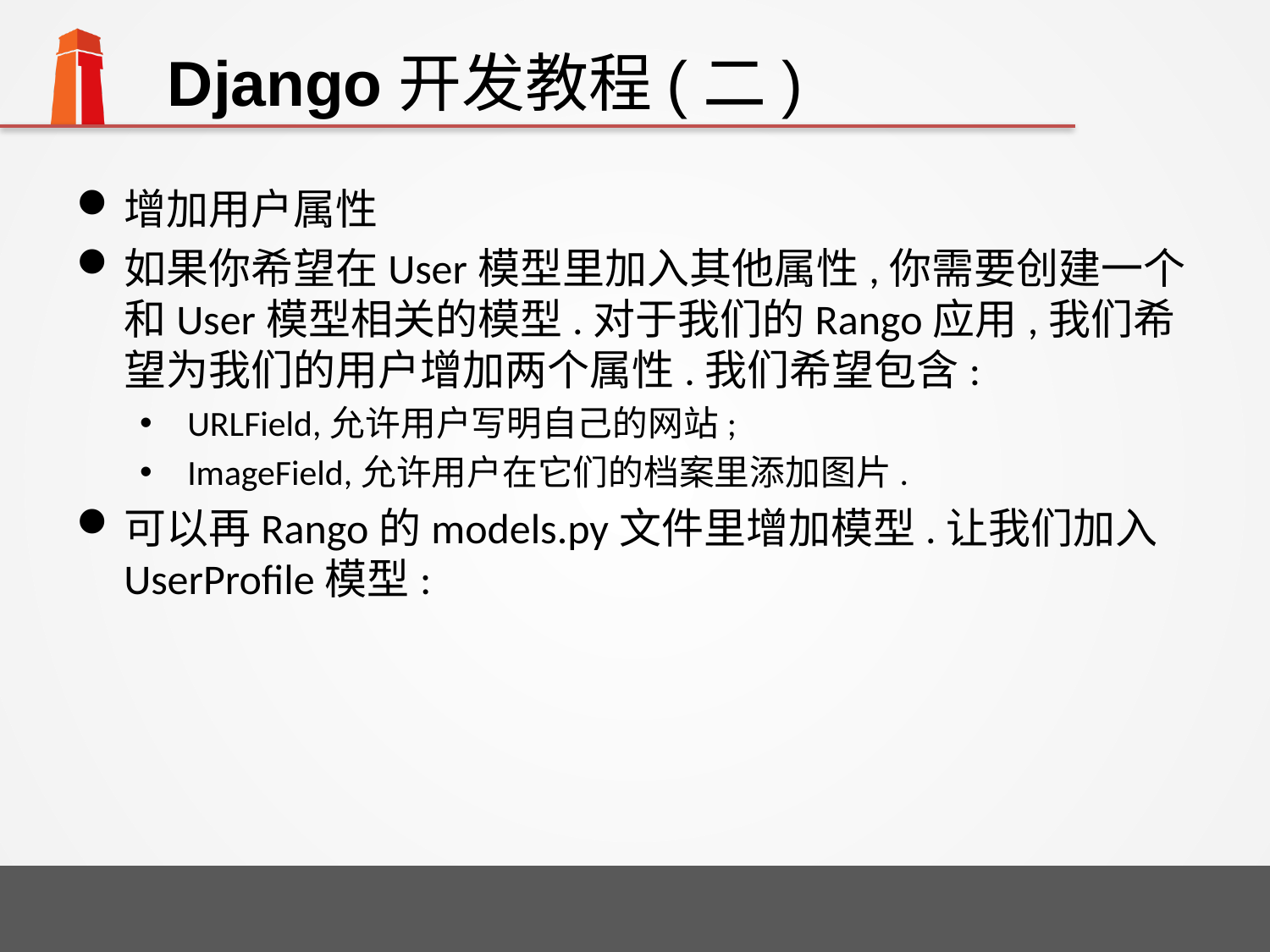

# Django开发教程(二)
增加用户属性
如果你希望在User模型里加入其他属性,你需要创建一个和User模型相关的模型.对于我们的Rango应用,我们希望为我们的用户增加两个属性.我们希望包含:
URLField,允许用户写明自己的网站;
ImageField,允许用户在它们的档案里添加图片.
可以再Rango的models.py文件里增加模型.让我们加入UserProfile模型: